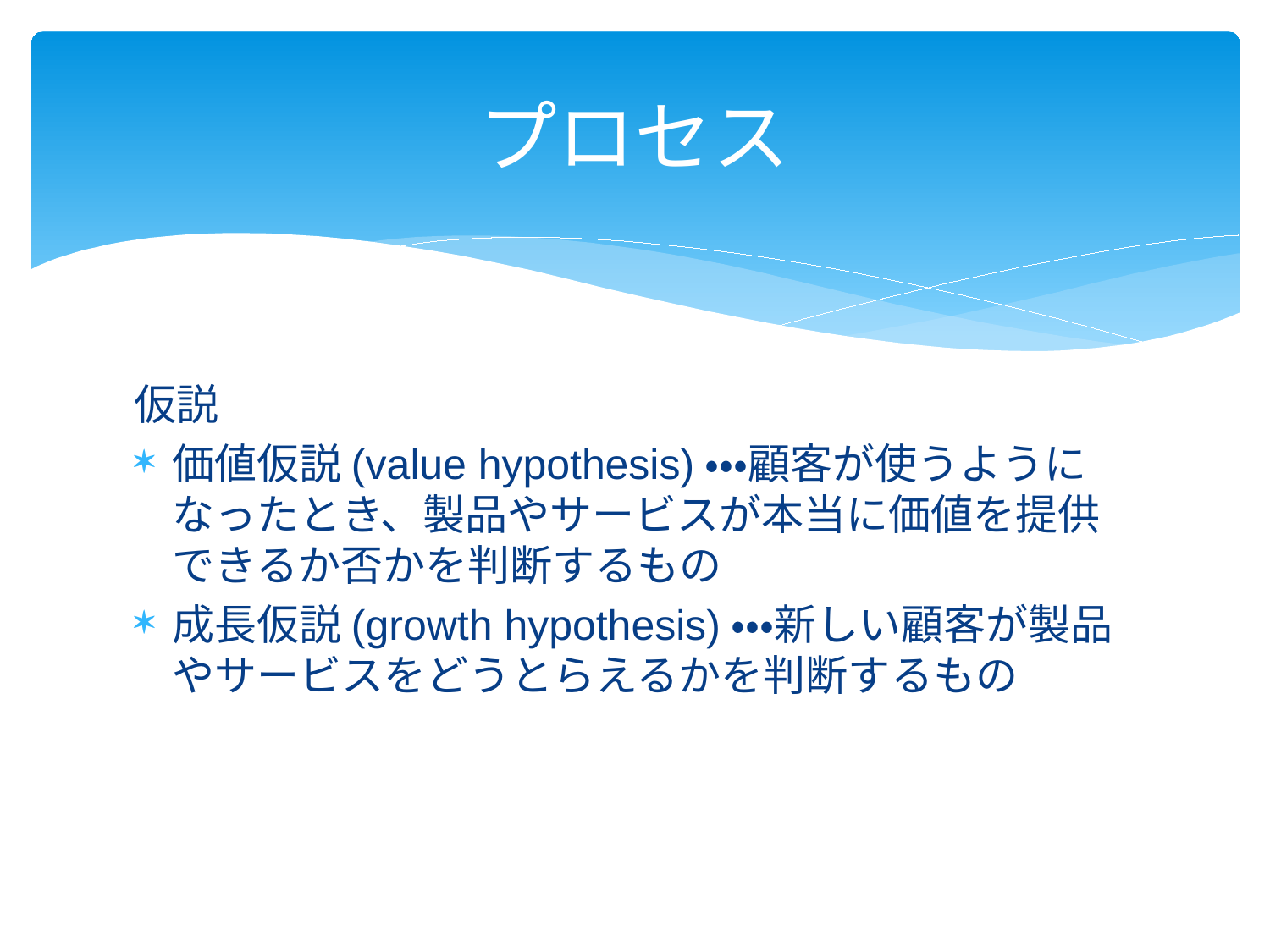

# プロセス
仮説
価値仮説(value hypothesis)・・・顧客が使うようになったとき、製品やサービスが本当に価値を提供できるか否かを判断するもの
成長仮説(growth hypothesis)・・・新しい顧客が製品やサービスをどうとらえるかを判断するもの